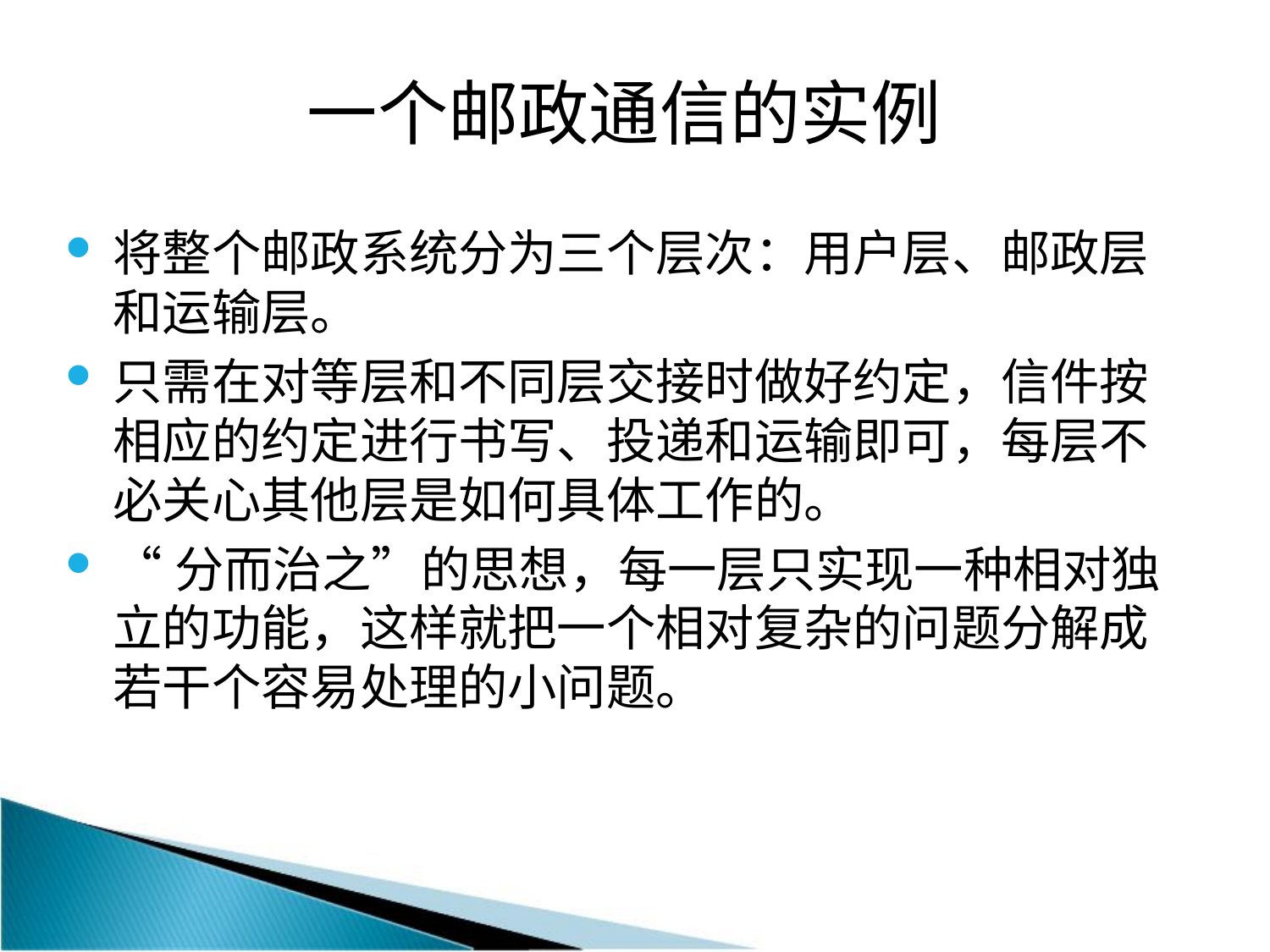

# 一个邮政通信的实例
将整个邮政系统分为三个层次：用户层、邮政层和运输层。
只需在对等层和不同层交接时做好约定，信件按相应的约定进行书写、投递和运输即可，每层不必关心其他层是如何具体工作的。
“分而治之”的思想，每一层只实现一种相对独立的功能，这样就把一个相对复杂的问题分解成若干个容易处理的小问题。